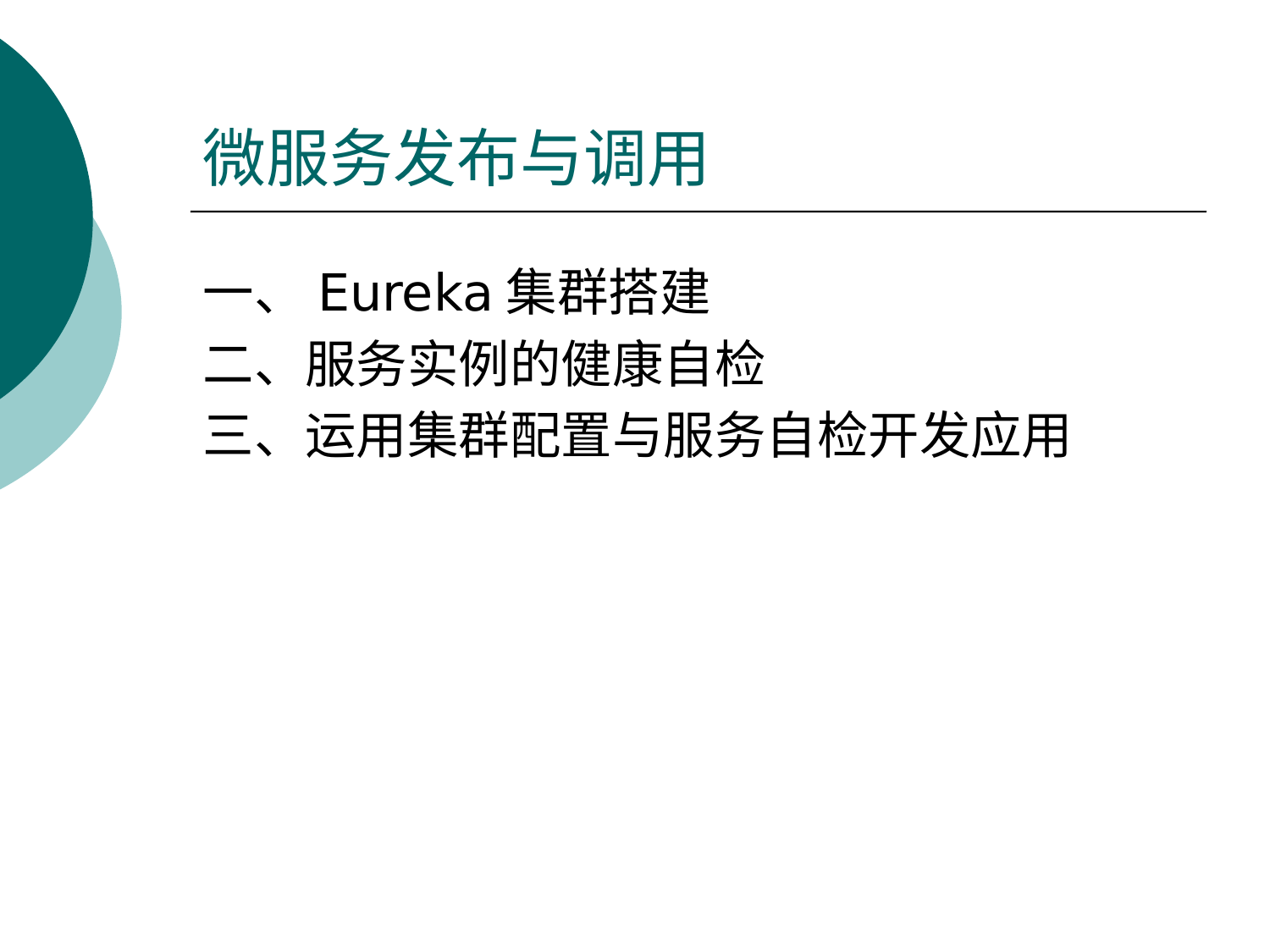

# 微服务发布与调用
一、Eureka集群搭建
二、服务实例的健康自检
三、运用集群配置与服务自检开发应用